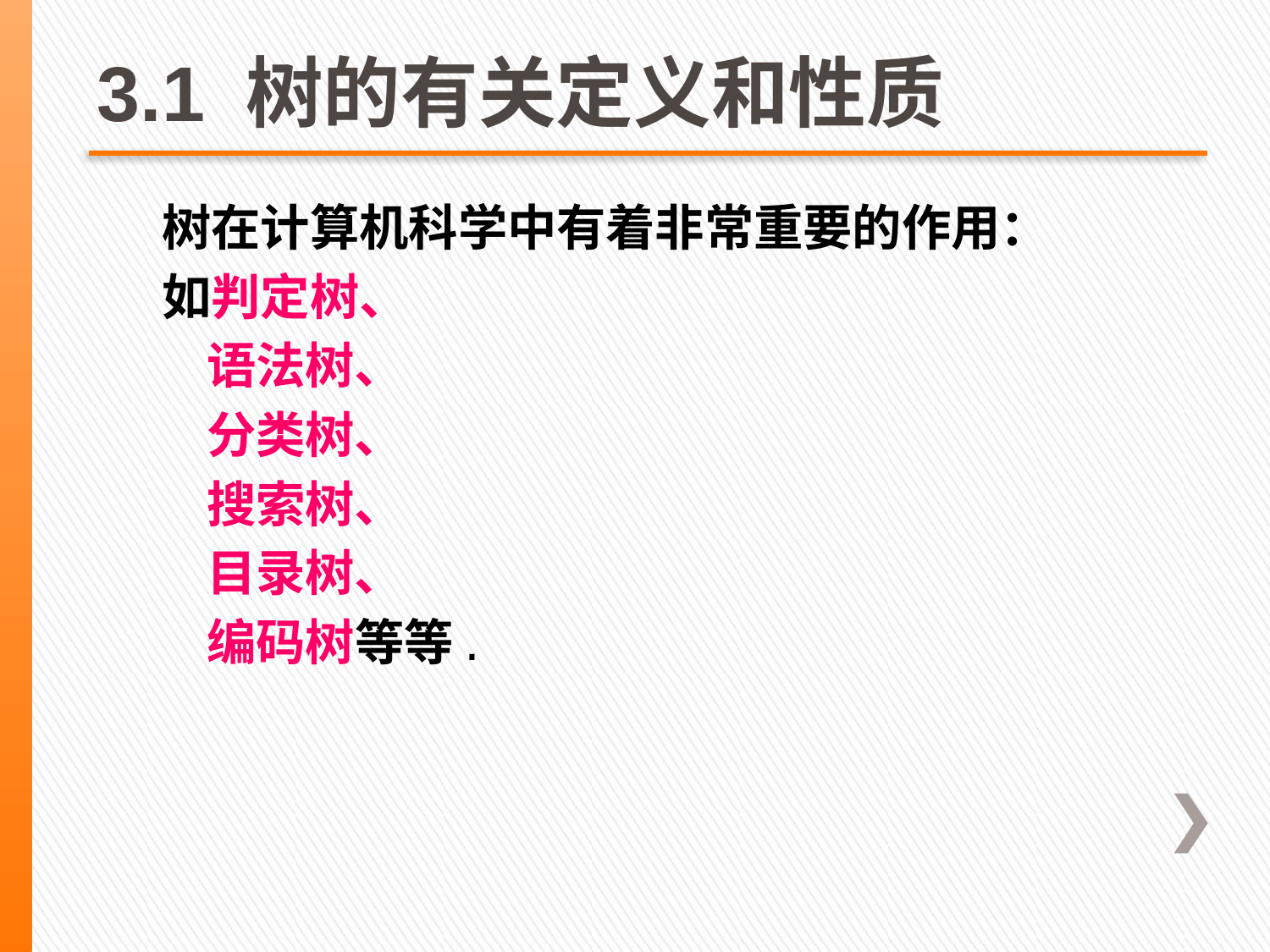

# 3.1 树的有关定义和性质
    树在计算机科学中有着非常重要的作用：
    如判定树、
        语法树、
        分类树、
        搜索树、
        目录树、
        编码树等等.